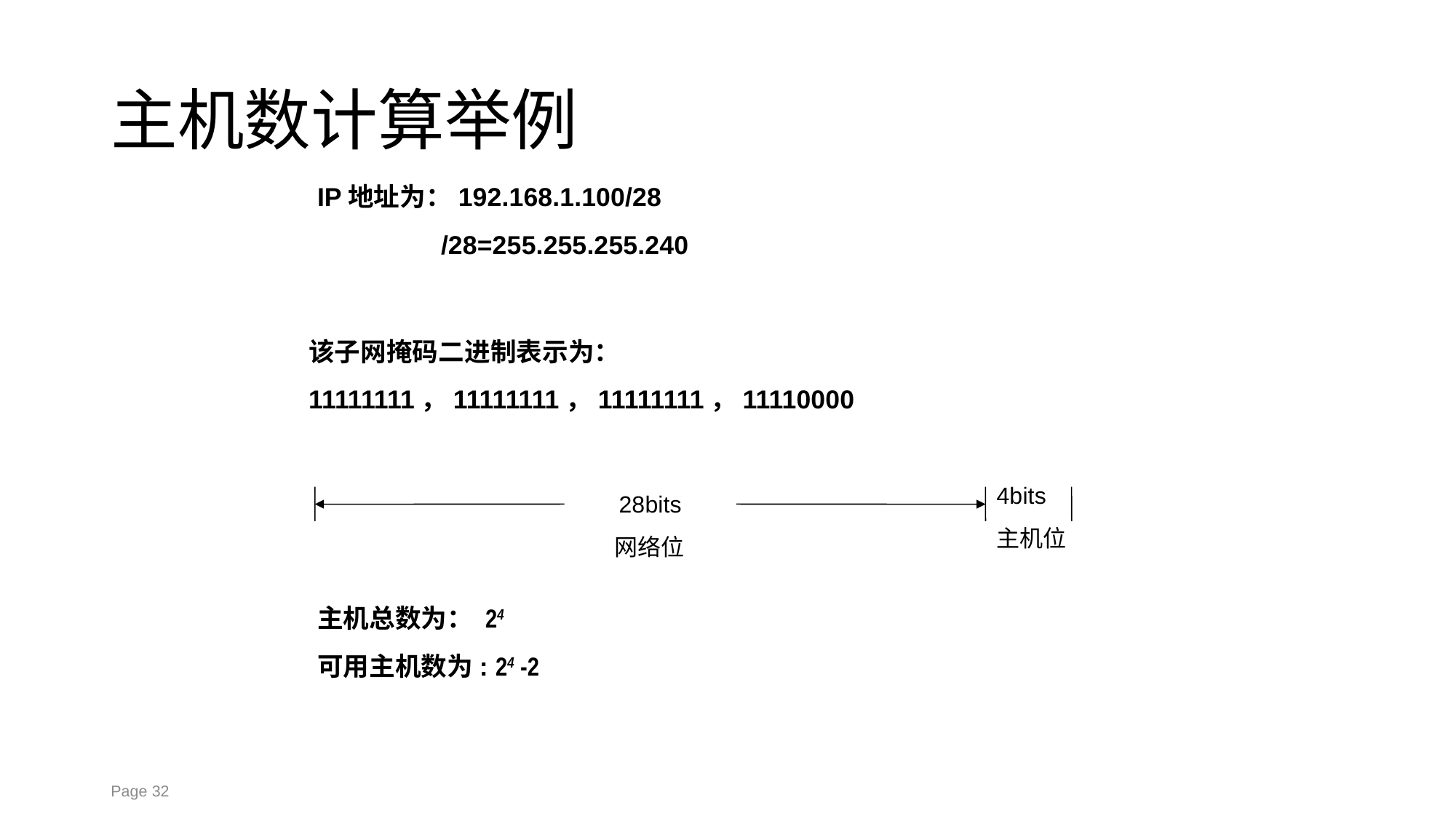

# 主机数计算举例
IP地址为：192.168.1.100/28
                 /28=255.255.255.240
该子网掩码二进制表示为：
11111111，11111111，11111111，11110000
4bits
主机位
        28bits
        网络位

主机总数为： 24
可用主机数为: 24 -2

Page 32